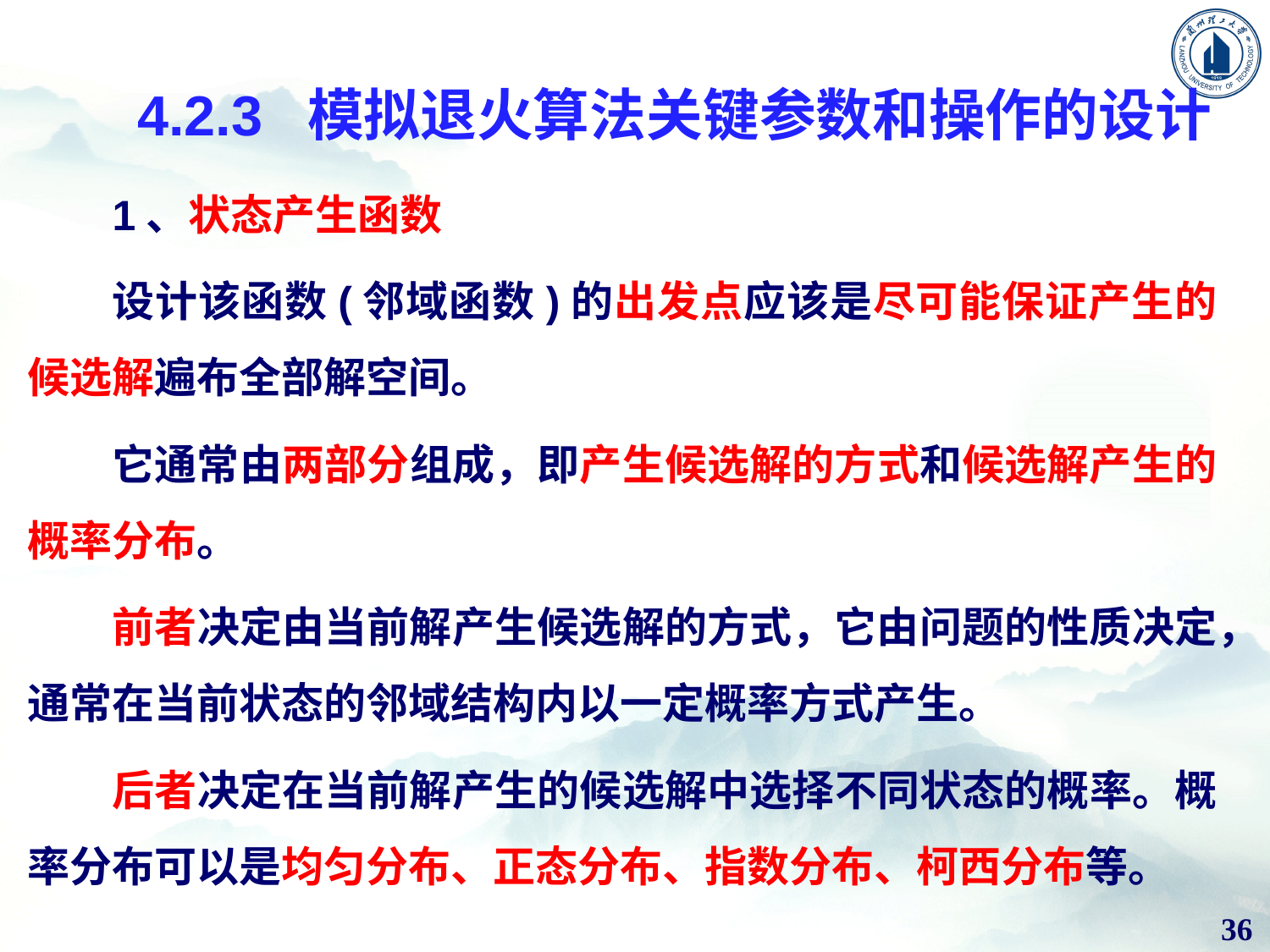

4.2.3  模拟退火算法关键参数和操作的设计
1、状态产生函数
设计该函数(邻域函数)的出发点应该是尽可能保证产生的候选解遍布全部解空间。
它通常由两部分组成，即产生候选解的方式和候选解产生的概率分布。
前者决定由当前解产生候选解的方式，它由问题的性质决定，通常在当前状态的邻域结构内以一定概率方式产生。
后者决定在当前解产生的候选解中选择不同状态的概率。概率分布可以是均匀分布、正态分布、指数分布、柯西分布等。
36